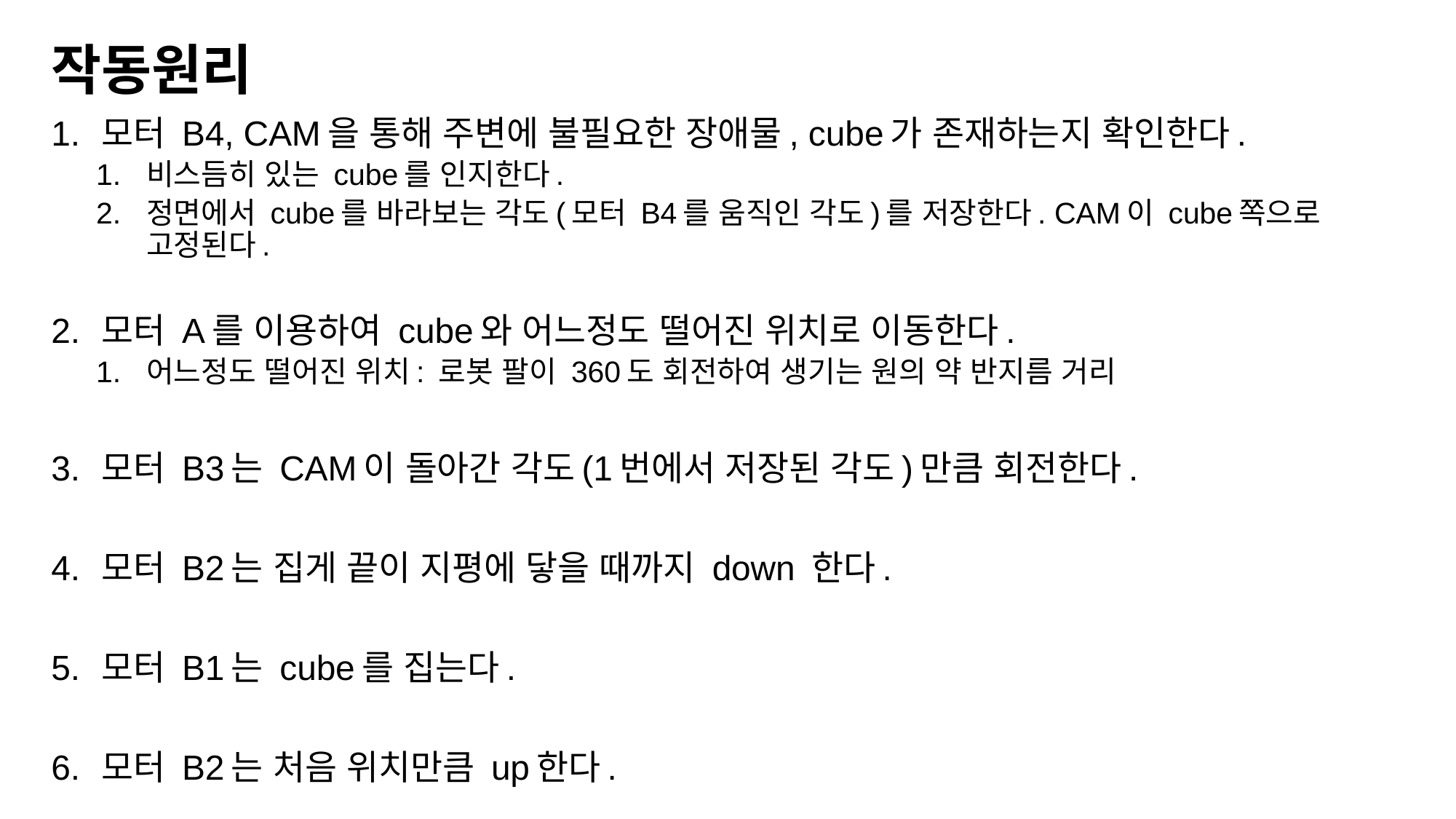

# 작동원리
모터 B4, CAM을 통해 주변에 불필요한 장애물, cube가 존재하는지 확인한다.
비스듬히 있는 cube를 인지한다.
정면에서 cube를 바라보는 각도(모터 B4를 움직인 각도)를 저장한다. CAM이 cube쪽으로 고정된다.

모터 A를 이용하여 cube와 어느정도 떨어진 위치로 이동한다.
어느정도 떨어진 위치: 로봇 팔이 360도 회전하여 생기는 원의 약 반지름 거리

모터 B3는 CAM이 돌아간 각도(1번에서 저장된 각도)만큼 회전한다.

모터 B2는 집게 끝이 지평에 닿을 때까지 down 한다.

모터 B1는 cube를 집는다.

모터 B2는 처음 위치만큼 up한다.